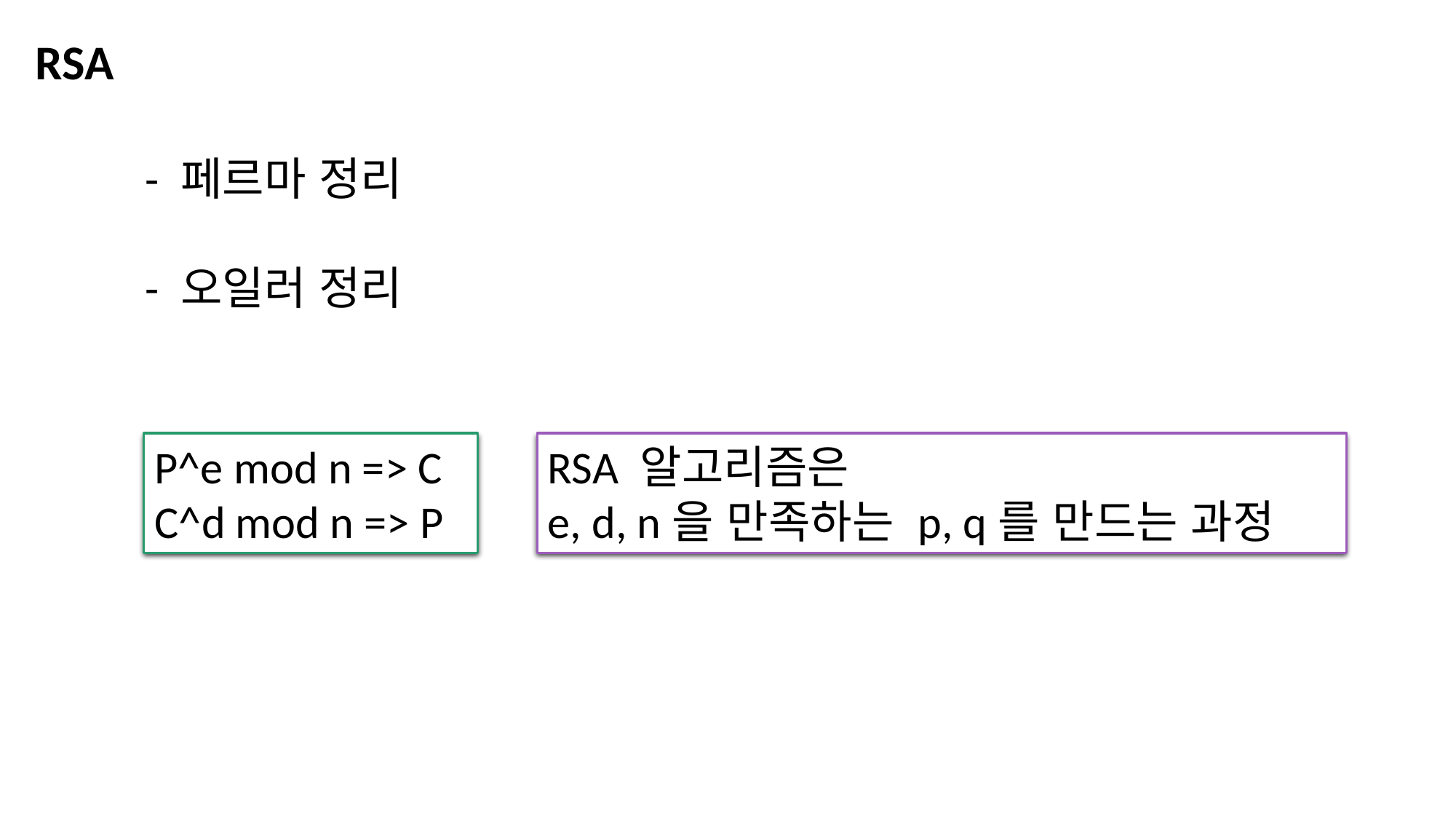

RSA
- 페르마 정리

- 오일러 정리
P^e mod n => C
C^d mod n => P
RSA 알고리즘은
e, d, n을 만족하는 p, q를 만드는 과정